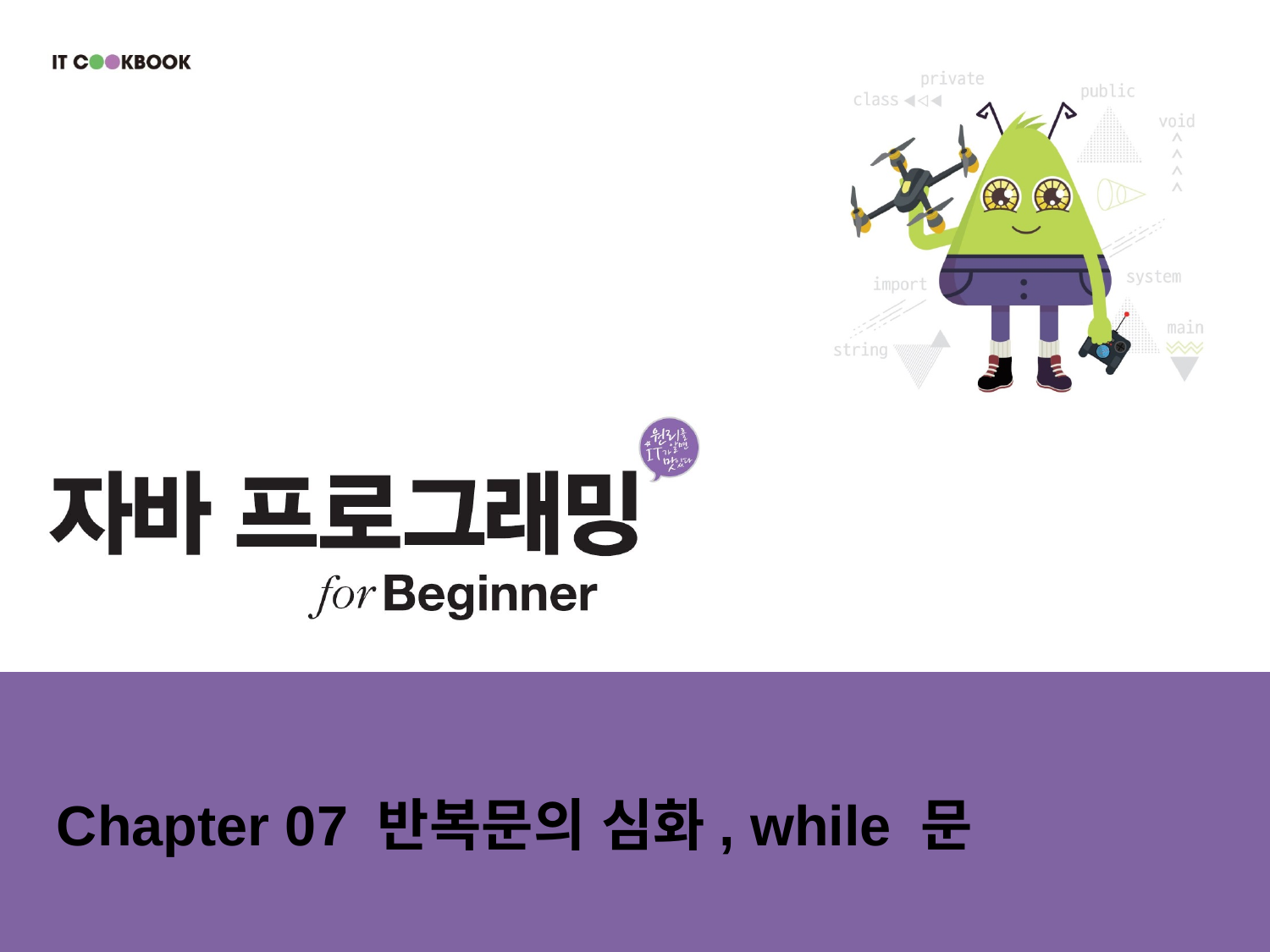

# Chapter 07 반복문의 심화, while 문